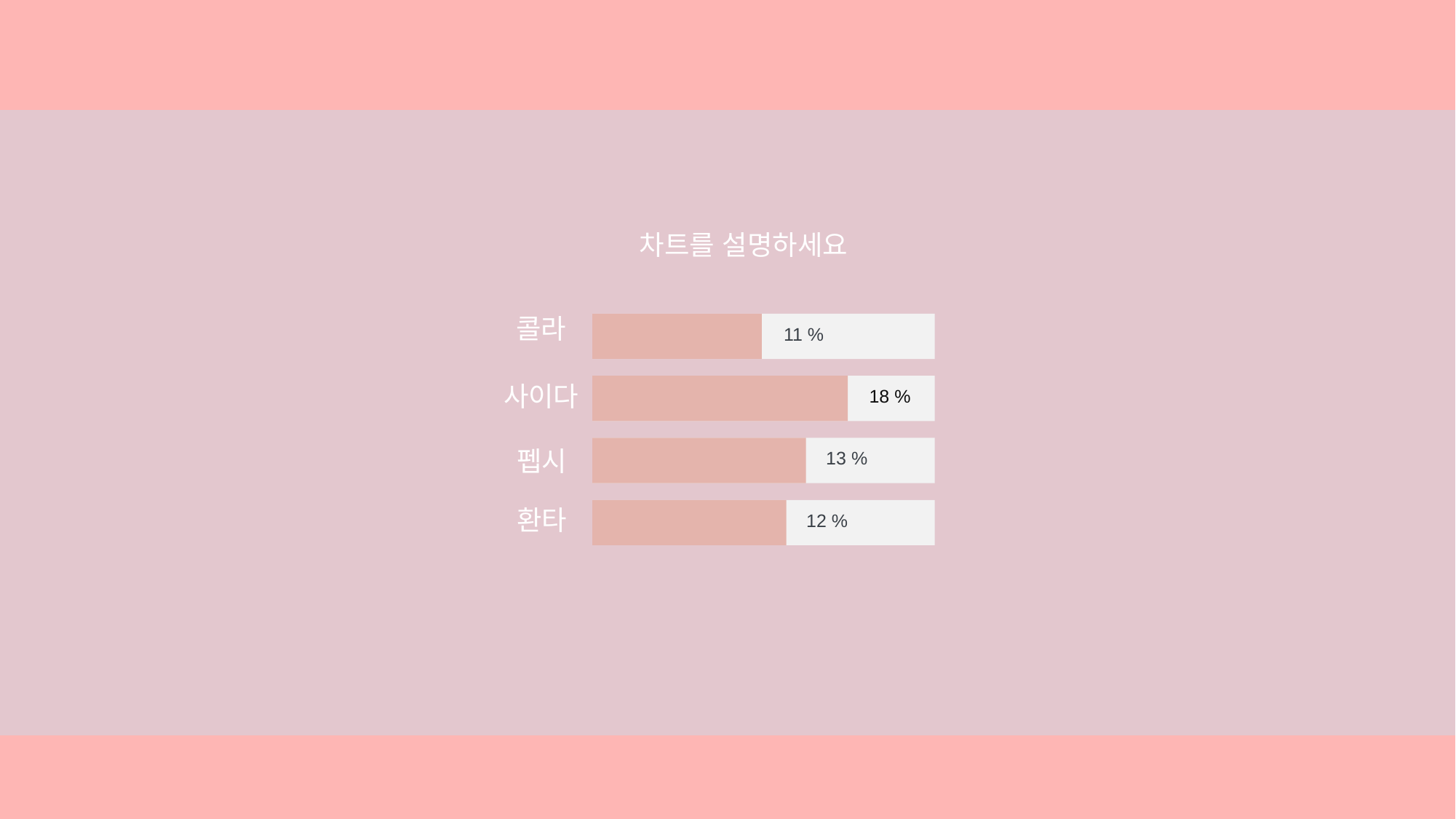

3
주스주스
차트를 설명하세요

11 %

18 %

13 %

12 %
콜라
사이다
펩시
환타